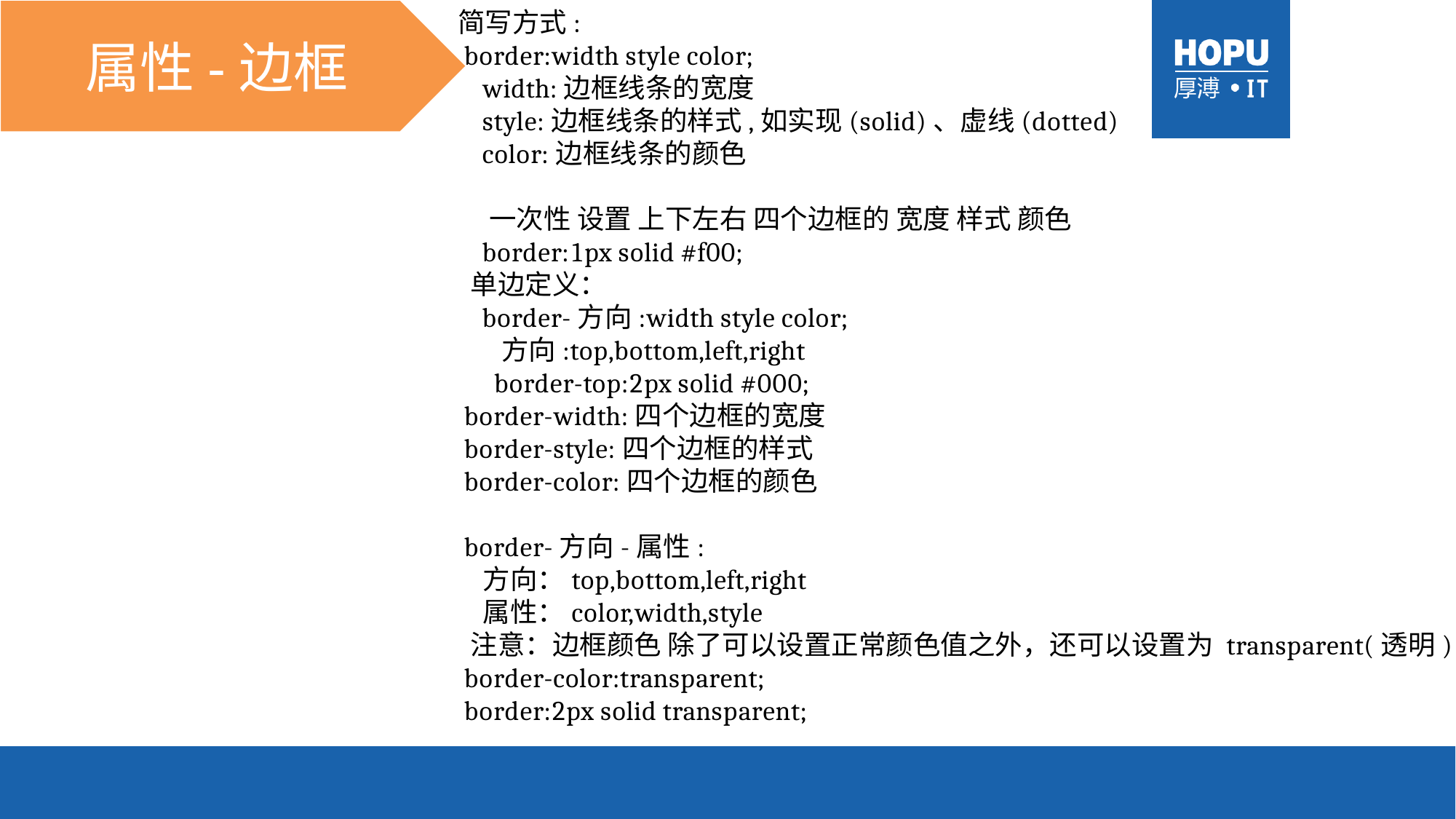

属性-边框
	简写方式:
	 border:width style color;
	    width:边框线条的宽度
	    style:边框线条的样式,如实现(solid)、虚线(dotted)
	    color:边框线条的颜色

	    一次性 设置 上下左右 四个边框的 宽度 样式 颜色
	    border:1px solid #f00;
	 单边定义：
	    border-方向:width style color;
	      方向:top,bottom,left,right
	      border-top:2px solid #000;
	 border-width:四个边框的宽度
	 border-style:四个边框的样式
	 border-color:四个边框的颜色

	 border-方向-属性:
	   方向：top,bottom,left,right
	   属性：color,width,style
	 注意：边框颜色 除了可以设置正常颜色值之外，还可以设置为 transparent(透明)
	 border-color:transparent;
	 border:2px solid transparent;